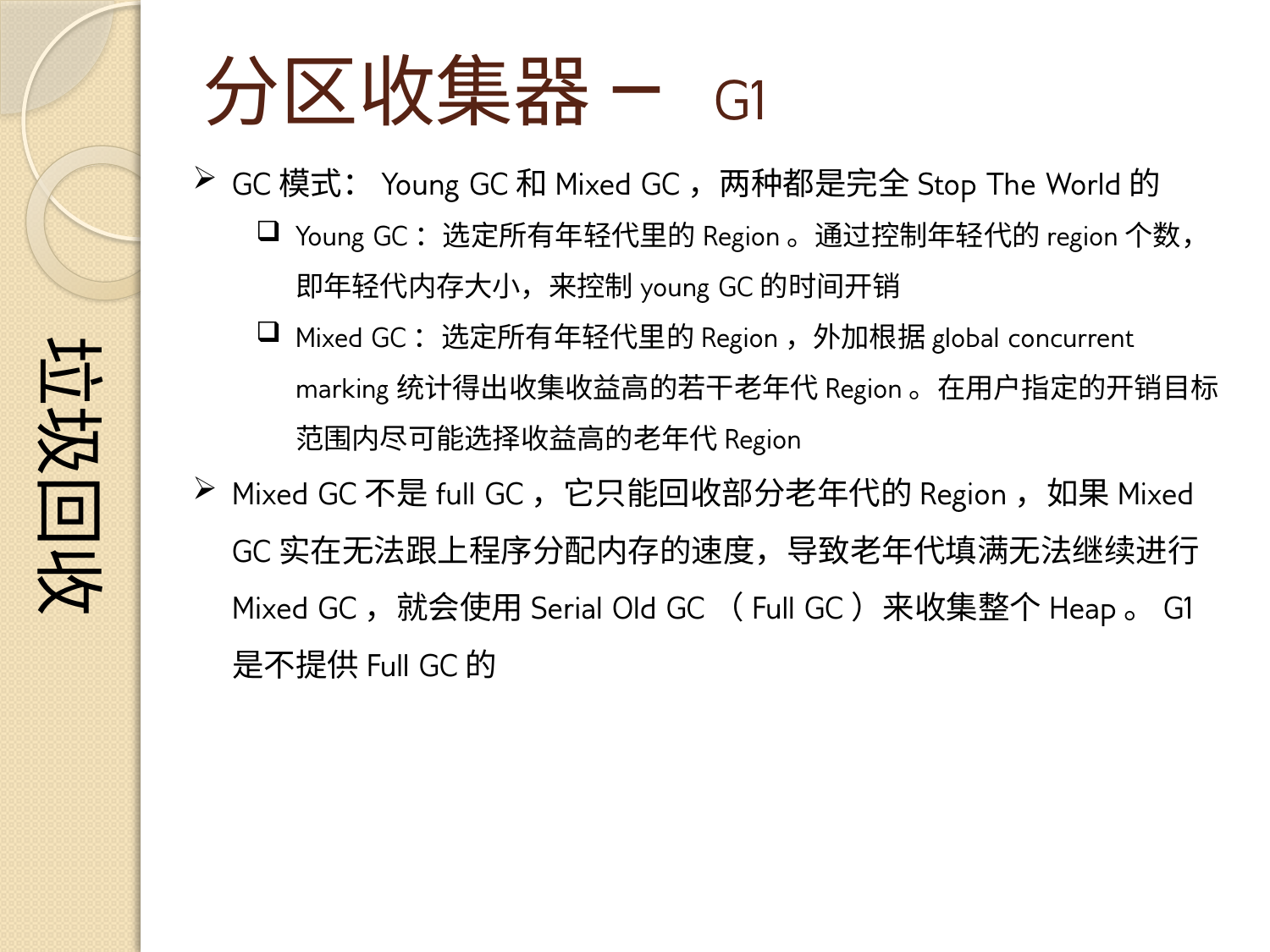

垃圾回收
# 分区收集器 – G1
GC模式：Young GC和Mixed GC，两种都是完全Stop The World的
Young GC：选定所有年轻代里的Region。通过控制年轻代的region个数，即年轻代内存大小，来控制young GC的时间开销
Mixed GC：选定所有年轻代里的Region，外加根据global concurrent marking统计得出收集收益高的若干老年代Region。在用户指定的开销目标范围内尽可能选择收益高的老年代Region
Mixed GC不是full GC，它只能回收部分老年代的Region，如果Mixed GC实在无法跟上程序分配内存的速度，导致老年代填满无法继续进行Mixed GC，就会使用Serial Old GC（Full GC）来收集整个Heap。G1是不提供Full GC的